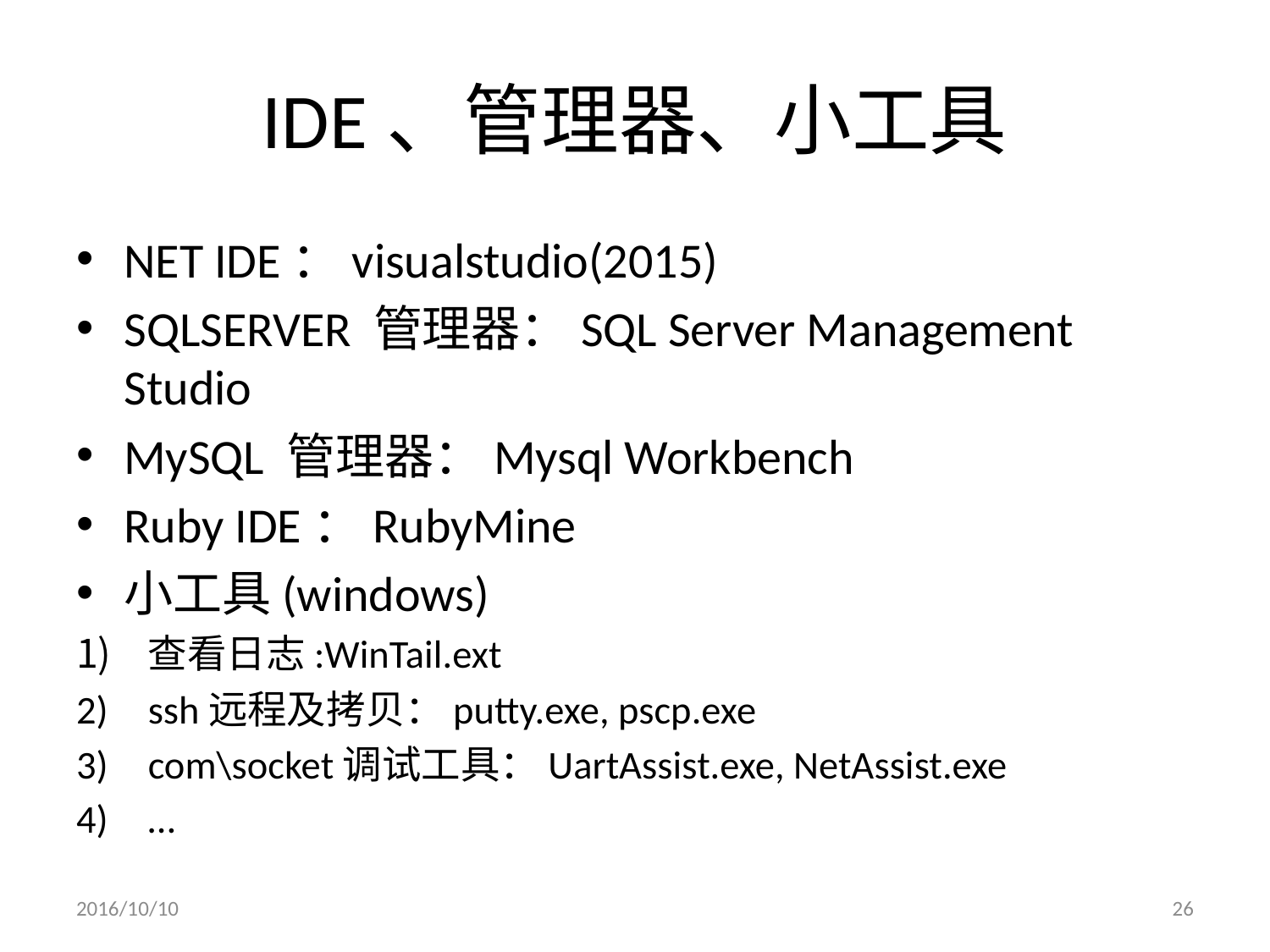

# IDE、管理器、小工具
NET IDE：visualstudio(2015)
SQLSERVER 管理器：SQL Server Management Studio
MySQL 管理器：Mysql Workbench
Ruby IDE：RubyMine
小工具(windows)
查看日志:WinTail.ext
ssh远程及拷贝：putty.exe, pscp.exe
com\socket调试工具：UartAssist.exe, NetAssist.exe
…
2016/10/10
26